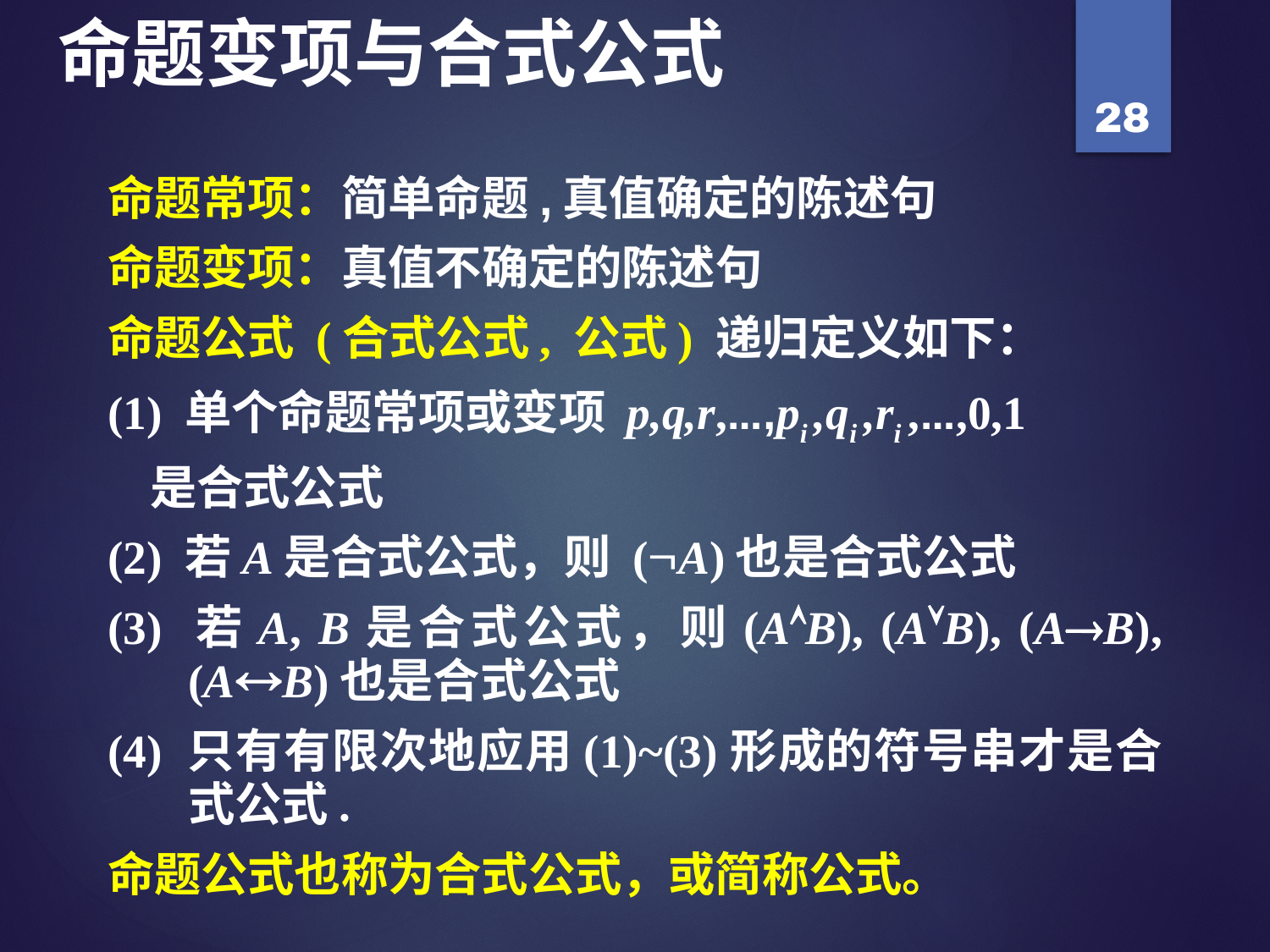

# 命题变项与合式公式
28
命题常项：简单命题,真值确定的陈述句
命题变项：真值不确定的陈述句
命题公式 (合式公式, 公式) 递归定义如下：
(1) 单个命题常项或变项 p,q,r,…,pi ,qi ,ri ,…,0,1
   是合式公式
(2) 若A是合式公式，则 (¬A)也是合式公式
(3) 若A, B是合式公式，则(A∧B), (A∨B), (A→B), (A↔B)也是合式公式
(4) 只有有限次地应用(1)~(3)形成的符号串才是合式公式.
命题公式也称为合式公式，或简称公式。